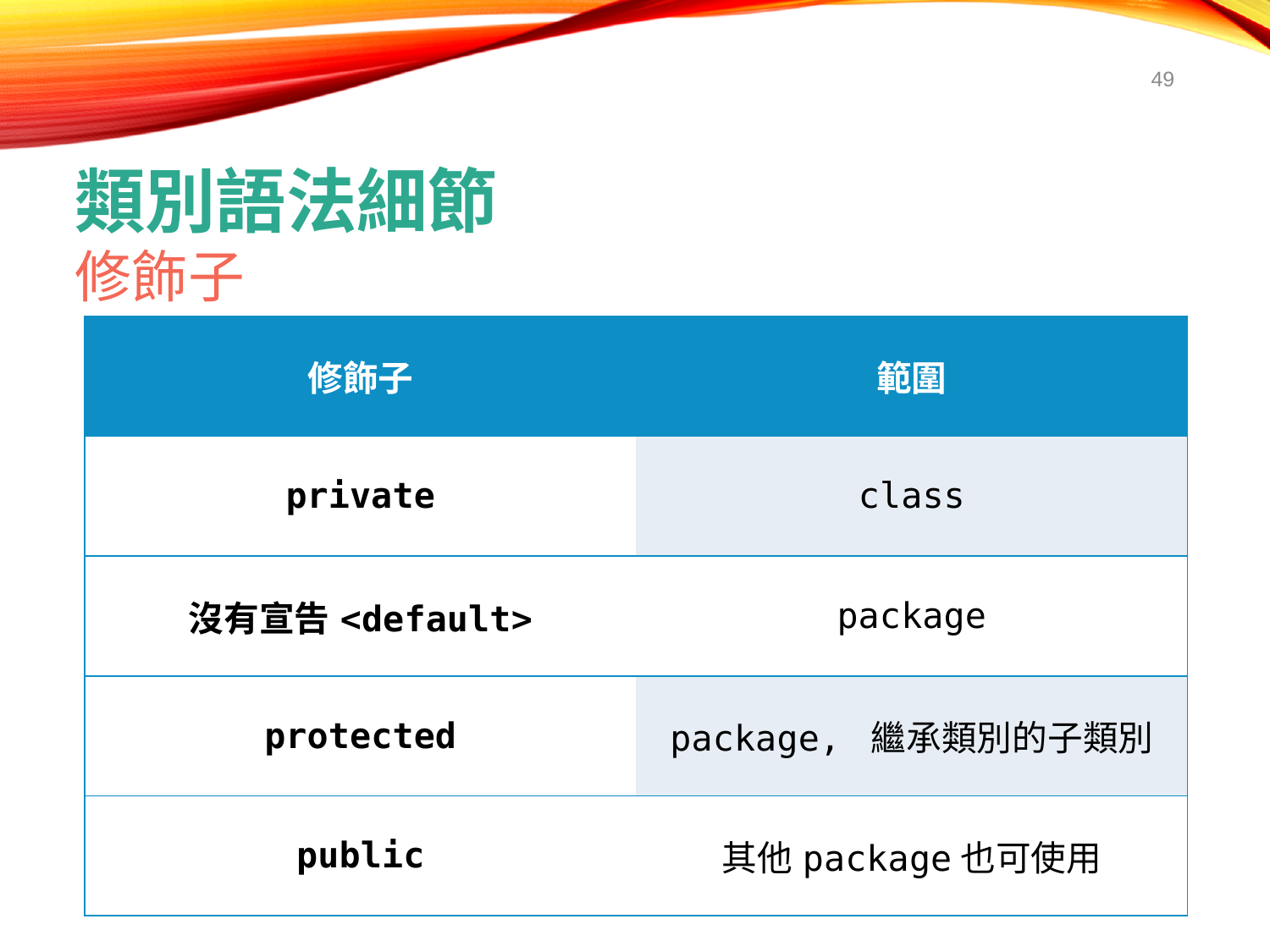

49
類別語法細節
修飾子
| 修飾子 | 範圍 |
| --- | --- |
| private | class |
| 沒有宣告<default> | package |
| protected | package, 繼承類別的子類別 |
| public | 其他package也可使用 |